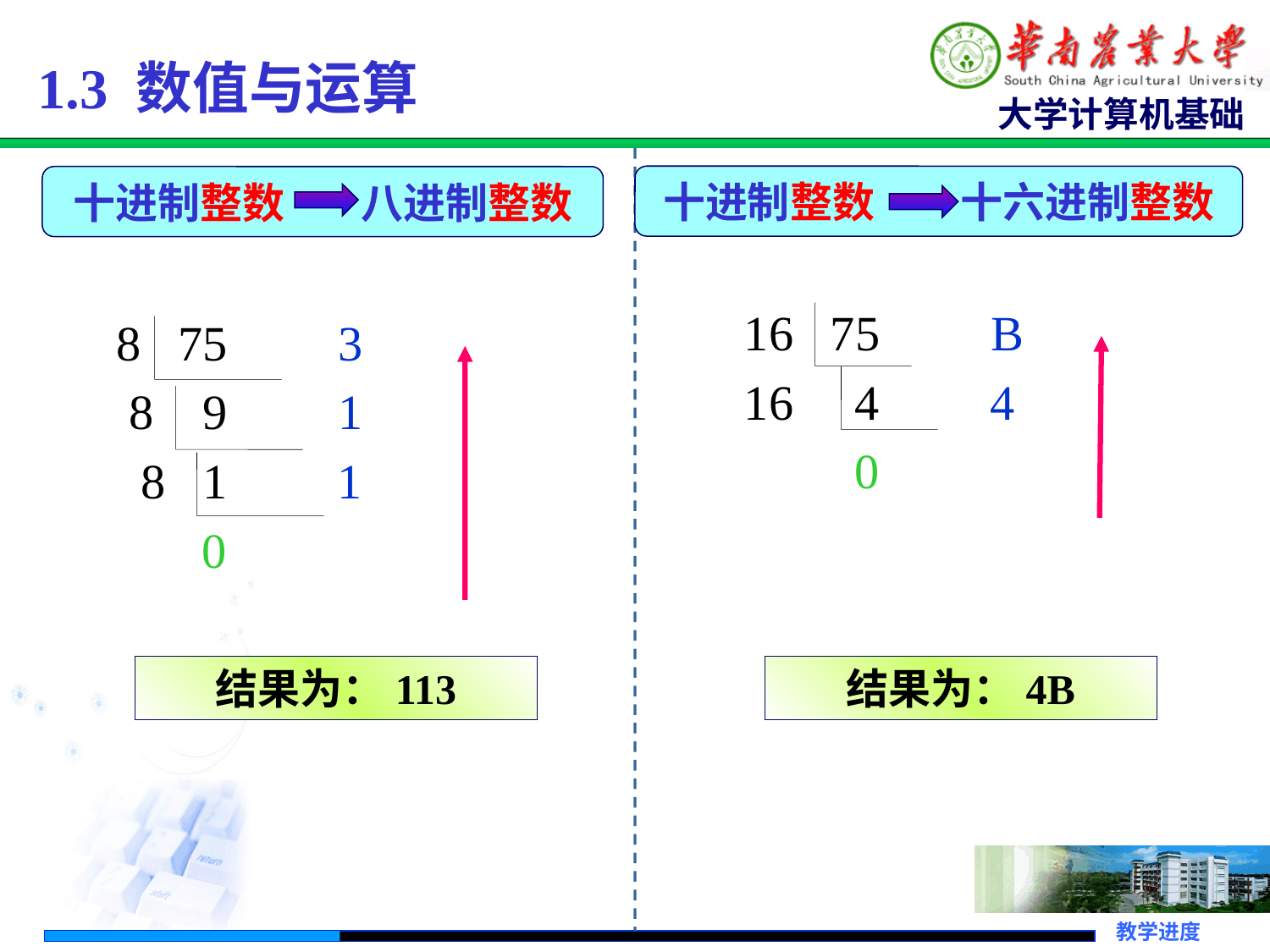

1.3 数值与运算

十进制整数         十六进制整数

十进制整数        八进制整数

   16   75         B
   16     4         4
            0

    8   75         3
     8    9         1
      8   1         1
           0

结果为：113
结果为：4B